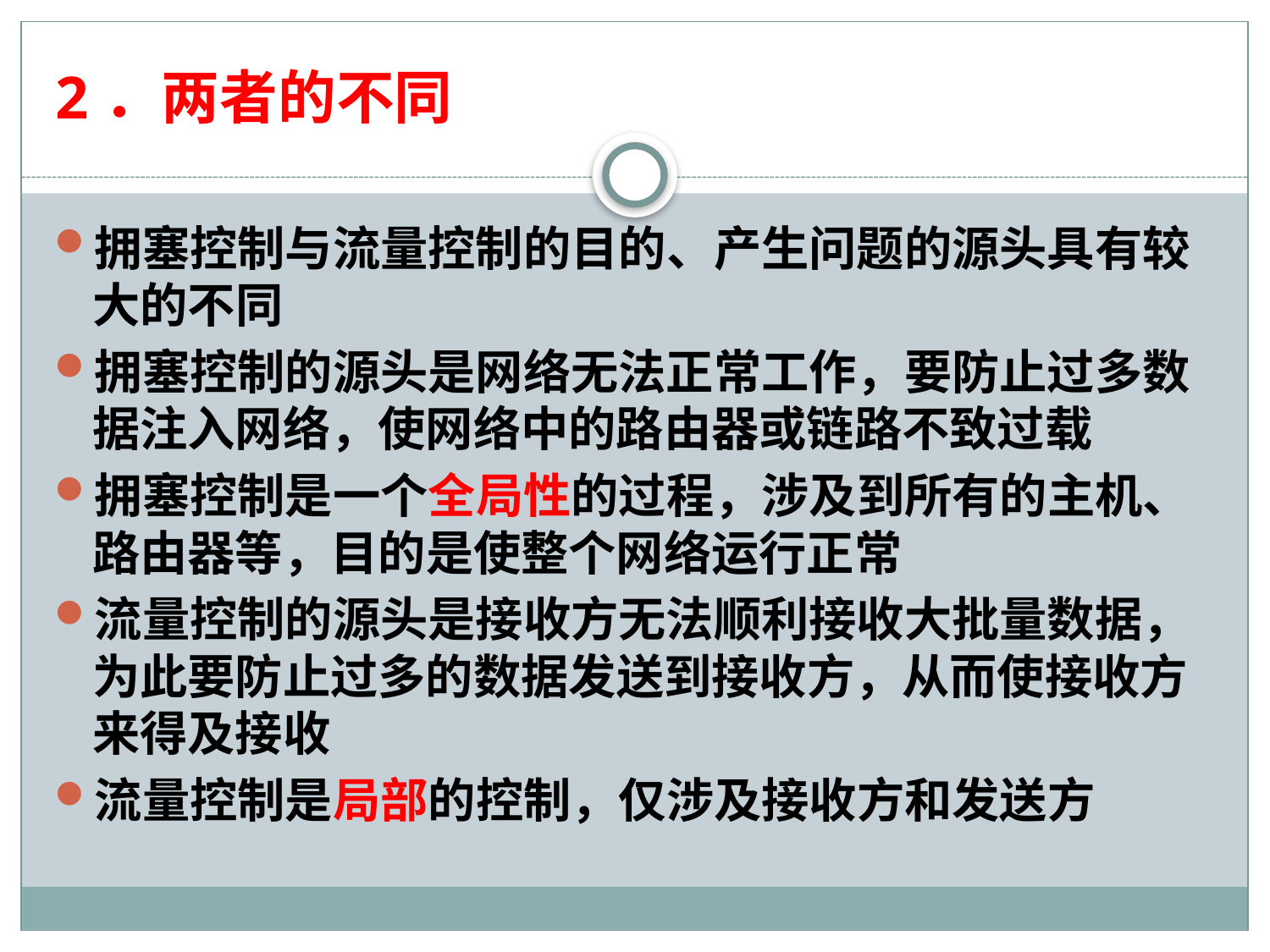

# 2．两者的不同
拥塞控制与流量控制的目的、产生问题的源头具有较大的不同
拥塞控制的源头是网络无法正常工作，要防止过多数据注入网络，使网络中的路由器或链路不致过载
拥塞控制是一个全局性的过程，涉及到所有的主机、路由器等，目的是使整个网络运行正常
流量控制的源头是接收方无法顺利接收大批量数据，为此要防止过多的数据发送到接收方，从而使接收方来得及接收
流量控制是局部的控制，仅涉及接收方和发送方